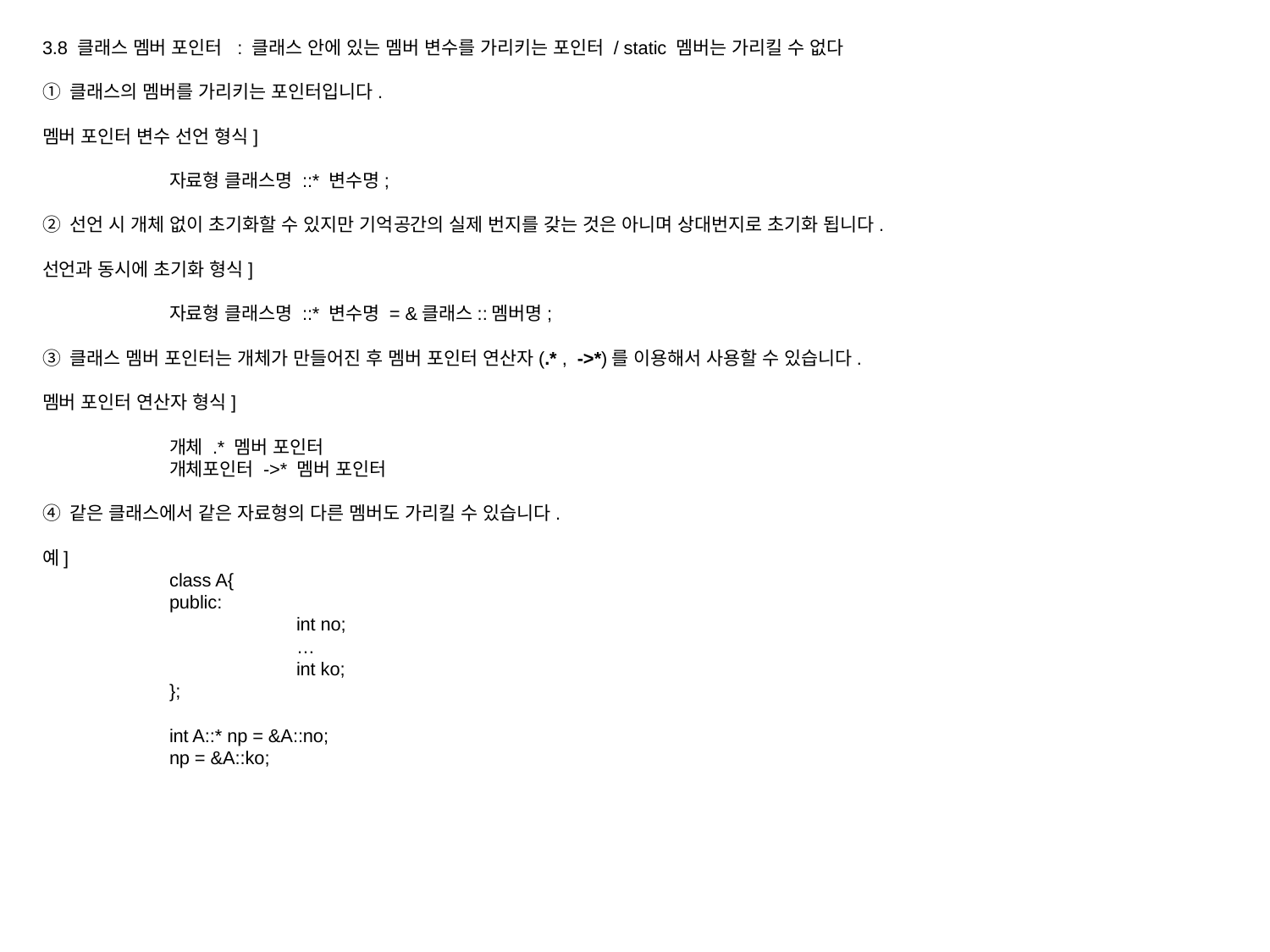

3.8 클래스 멤버 포인터  : 클래스 안에 있는 멤버 변수를 가리키는 포인터 / static 멤버는 가리킬 수 없다

① 클래스의 멤버를 가리키는 포인터입니다.

멤버 포인터 변수 선언 형식]

	자료형 클래스명 ::* 변수명;

② 선언 시 개체 없이 초기화할 수 있지만 기억공간의 실제 번지를 갖는 것은 아니며 상대번지로 초기화 됩니다.

선언과 동시에 초기화 형식]

	자료형 클래스명 ::* 변수명 = &클래스::멤버명;

③ 클래스 멤버 포인터는 개체가 만들어진 후 멤버 포인터 연산자(.* ,  ->*)를 이용해서 사용할 수 있습니다.

멤버 포인터 연산자 형식]

	개체 .* 멤버 포인터
	개체포인터 ->* 멤버 포인터

④ 같은 클래스에서 같은 자료형의 다른 멤버도 가리킬 수 있습니다.

예]
	class A{
	public:
		int no;
		…
		int ko;
	};

	int A::* np = &A::no;
	np = &A::ko;